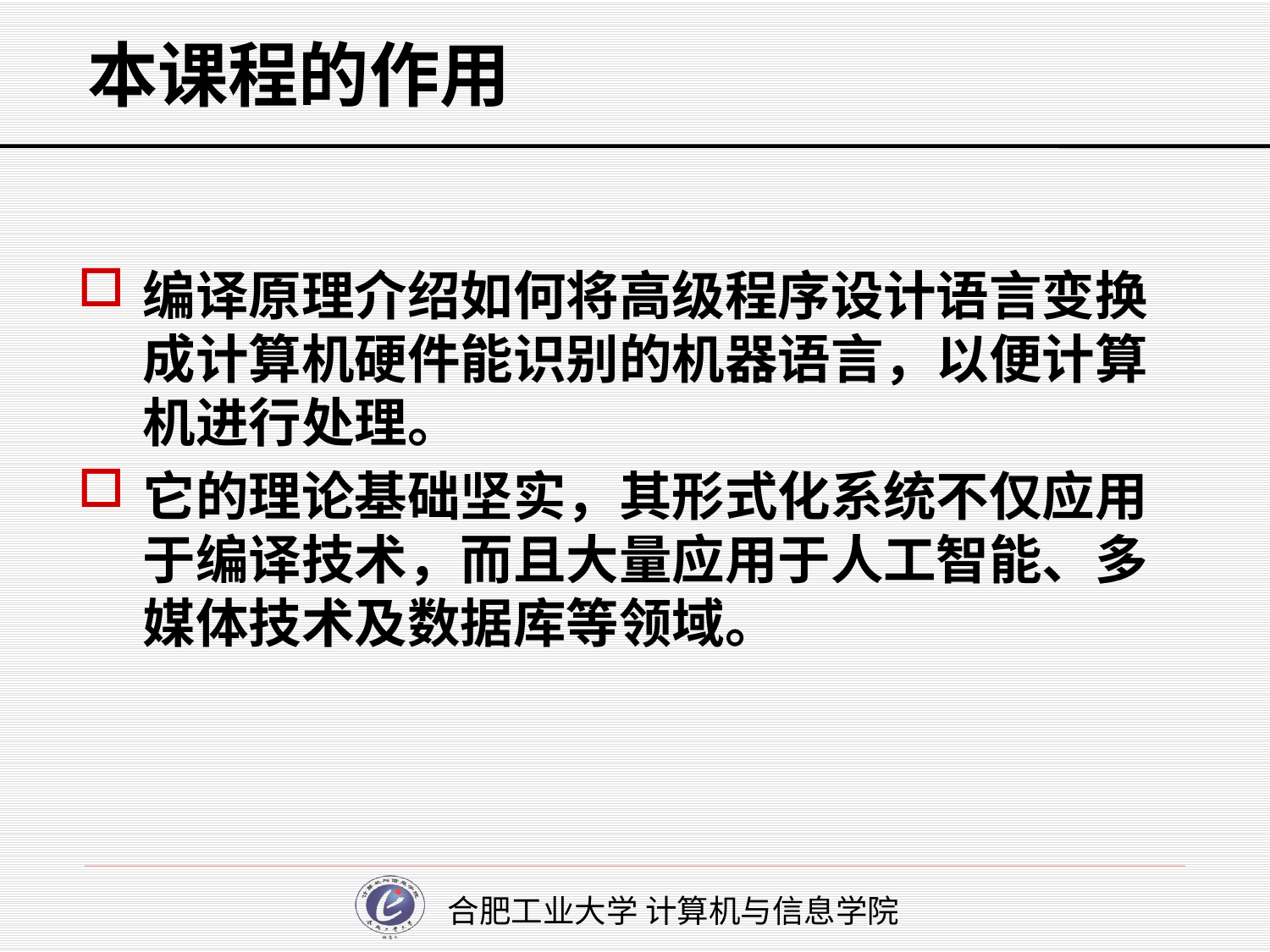

编译原理介绍如何将高级程序设计语言变换成计算机硬件能识别的机器语言，以便计算机进行处理。
它的理论基础坚实，其形式化系统不仅应用于编译技术，而且大量应用于人工智能、多媒体技术及数据库等领域。
# 本课程的作用

4